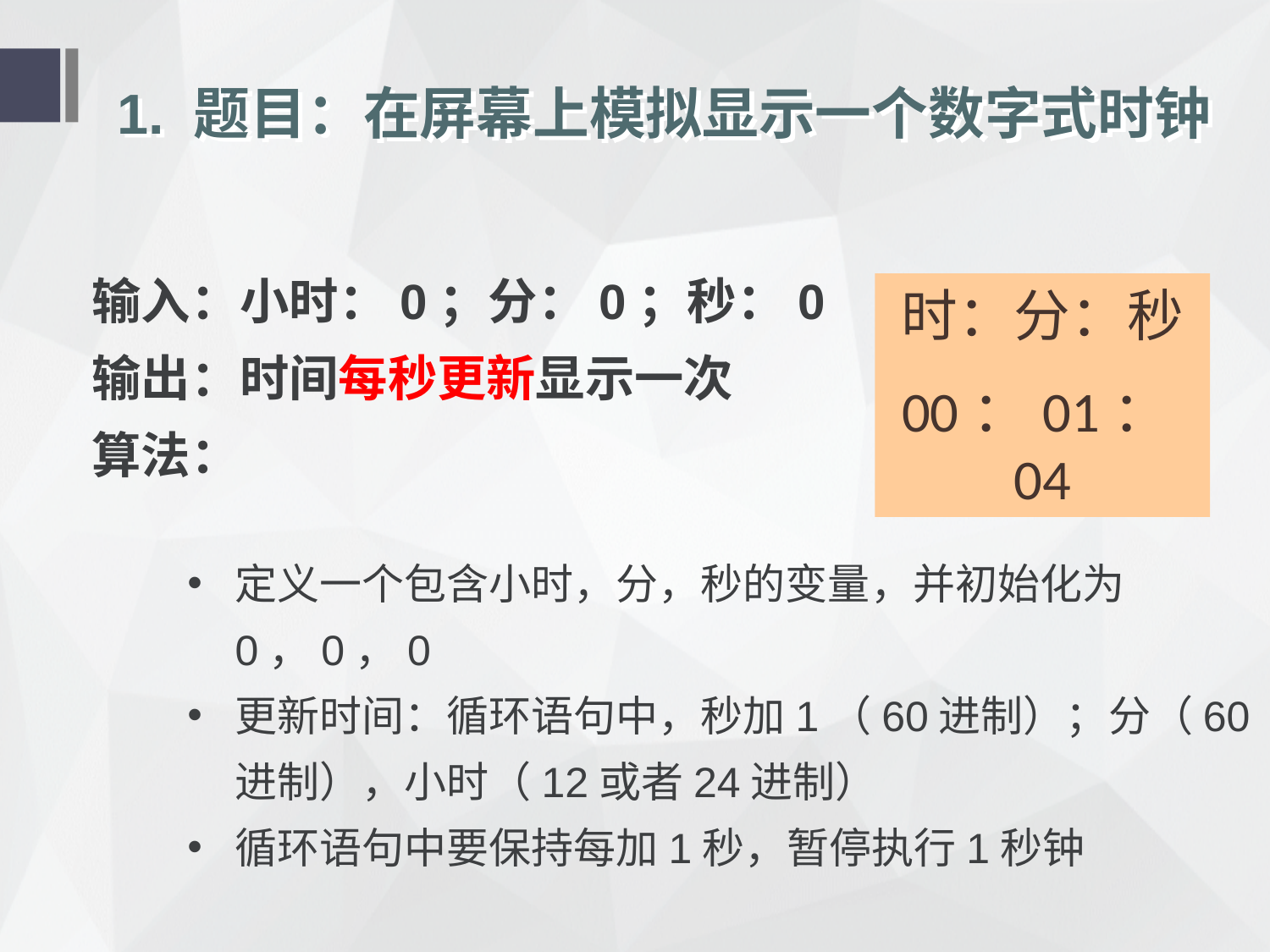

# 1. 题目：在屏幕上模拟显示一个数字式时钟
输入：小时：0；分：0；秒：0
输出：时间每秒更新显示一次
算法：
时：分：秒
00：01：04
定义一个包含小时，分，秒的变量，并初始化为0，0，0
更新时间：循环语句中，秒加1（60进制）；分（60进制），小时（12或者24进制）
循环语句中要保持每加1秒，暂停执行1秒钟